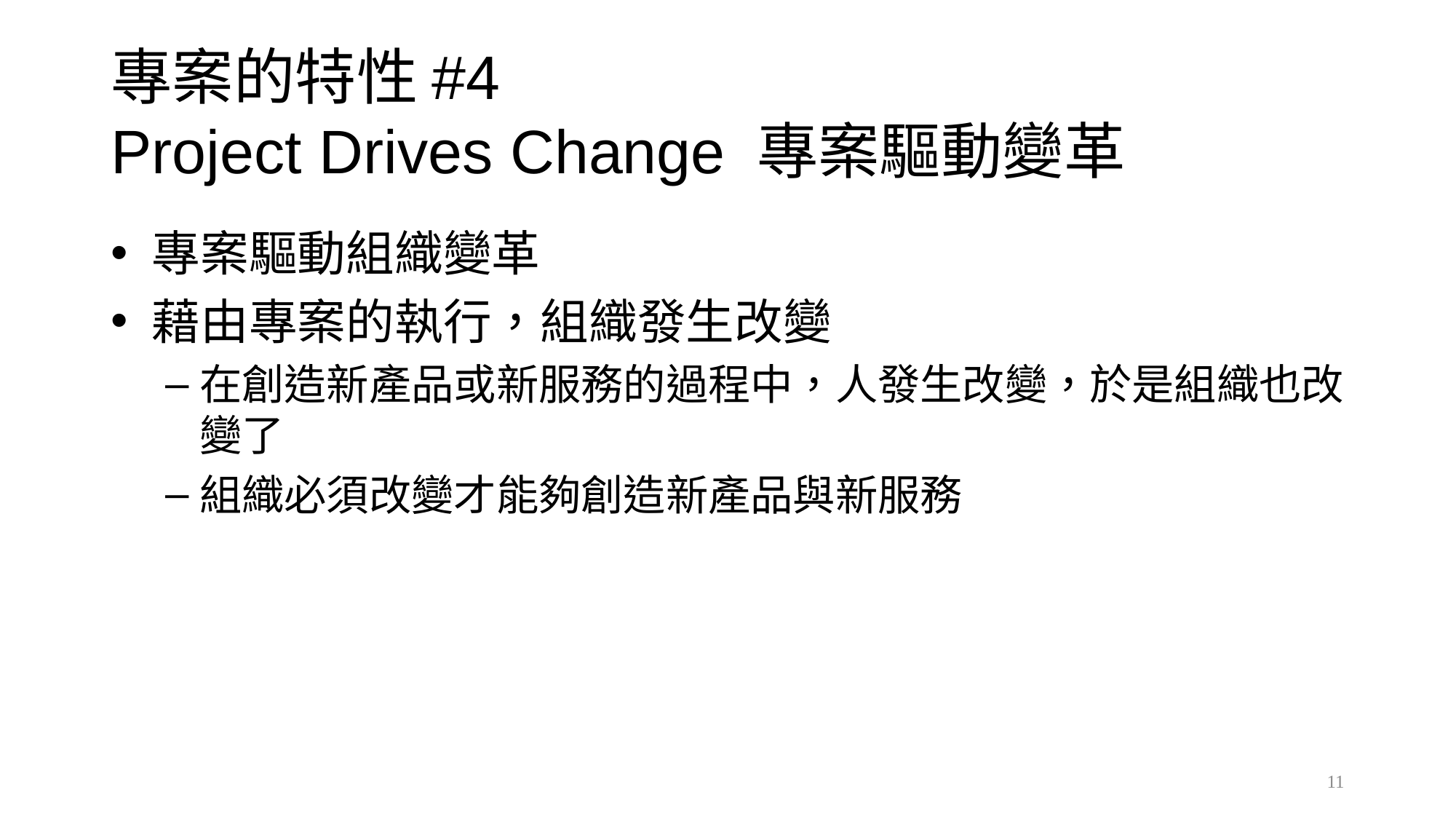

# 專案的特性#4 Project Drives Change 專案驅動變革
專案驅動組織變革
藉由專案的執行，組織發生改變
在創造新產品或新服務的過程中，人發生改變，於是組織也改變了
組織必須改變才能夠創造新產品與新服務

11